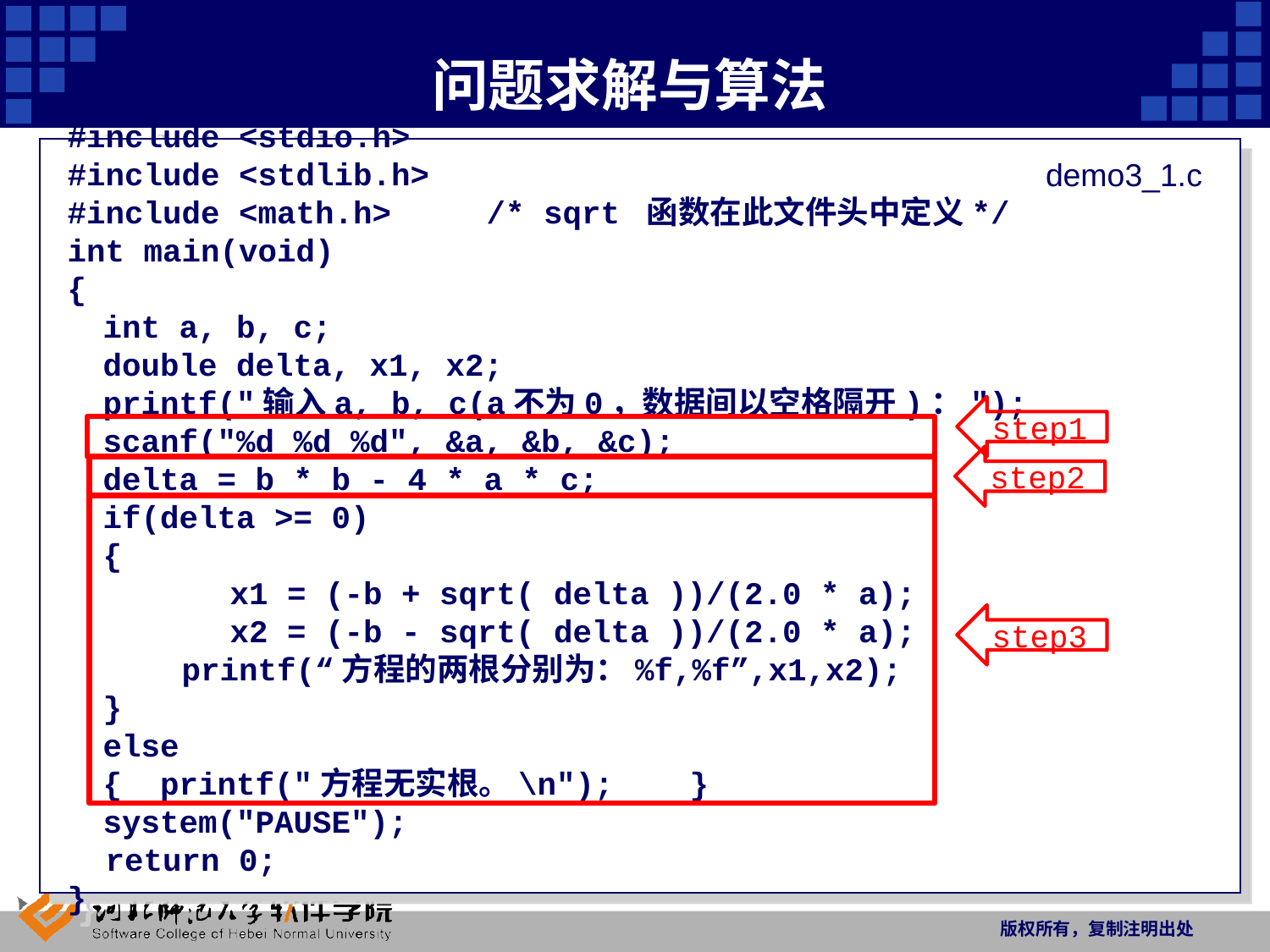

# 问题求解与算法
#include <stdio.h>
#include <stdlib.h>
#include <math.h>     /* sqrt 函数在此文件头中定义*/
int main(void)
{
	int a, b, c;
	double delta, x1, x2;
	printf("输入a, b, c(a不为0，数据间以空格隔开)：");
	scanf("%d %d %d", &a, &b, &c);
	delta = b * b - 4 * a * c;
	if(delta >= 0)
 	{
		x1 = (-b + sqrt( delta ))/(2.0 * a);
		x2 = (-b - sqrt( delta ))/(2.0 * a);
      printf(“方程的两根分别为：%f,%f”,x1,x2);
 	}
 	else
 	{  printf("方程无实根。\n");    }
	system("PAUSE");
  return 0;
}
demo3_1.c
step1
step2

step3
版权所有，复制注明出处